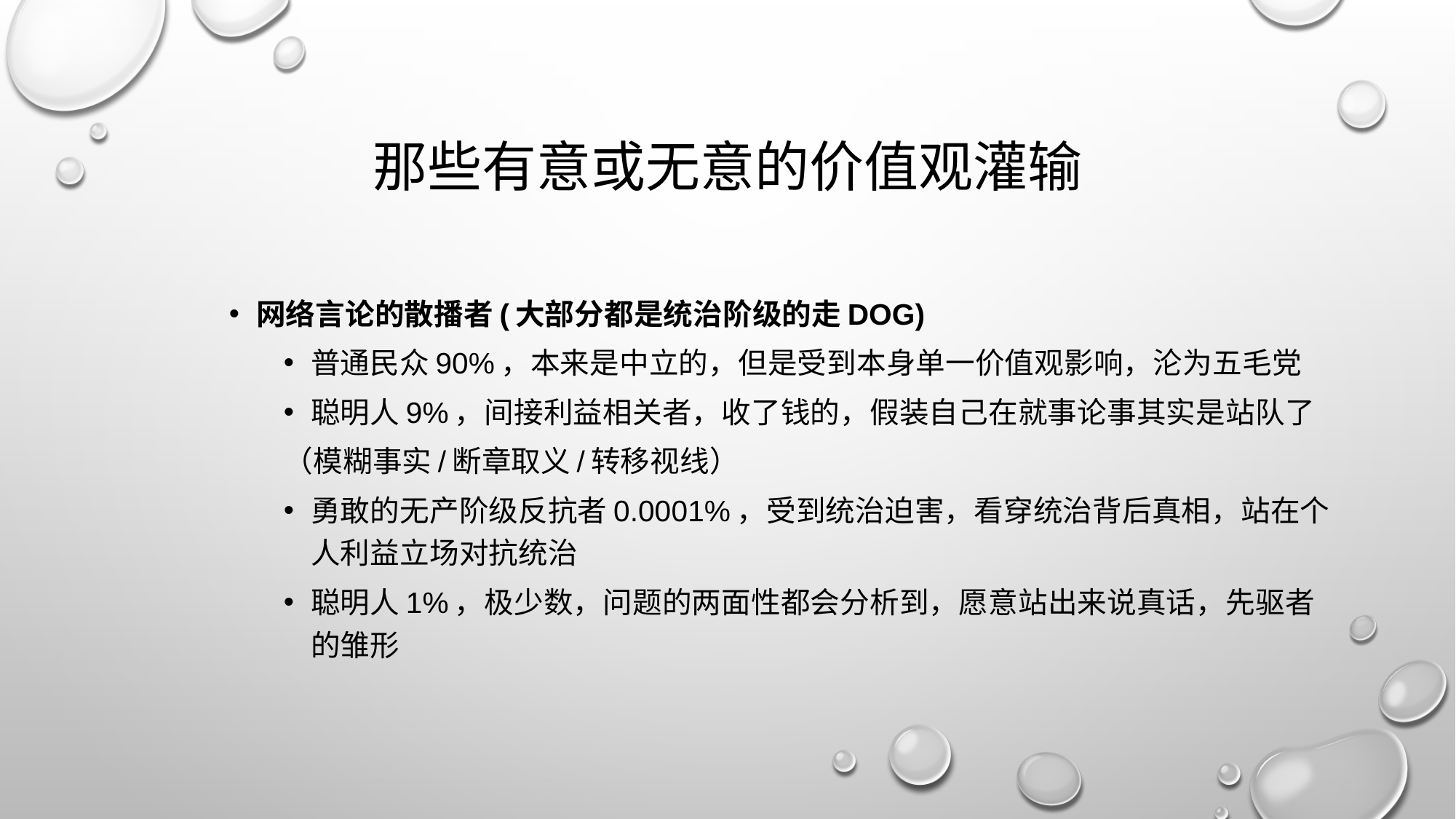

# 那些有意或无意的价值观灌输
网络言论的散播者(大部分都是统治阶级的走dog)
普通民众90%，本来是中立的，但是受到本身单一价值观影响，沦为五毛党
聪明人9%，间接利益相关者，收了钱的，假装自己在就事论事其实是站队了
（模糊事实/断章取义/转移视线）
勇敢的无产阶级反抗者0.0001%，受到统治迫害，看穿统治背后真相，站在个人利益立场对抗统治
聪明人1%，极少数，问题的两面性都会分析到，愿意站出来说真话，先驱者的雏形